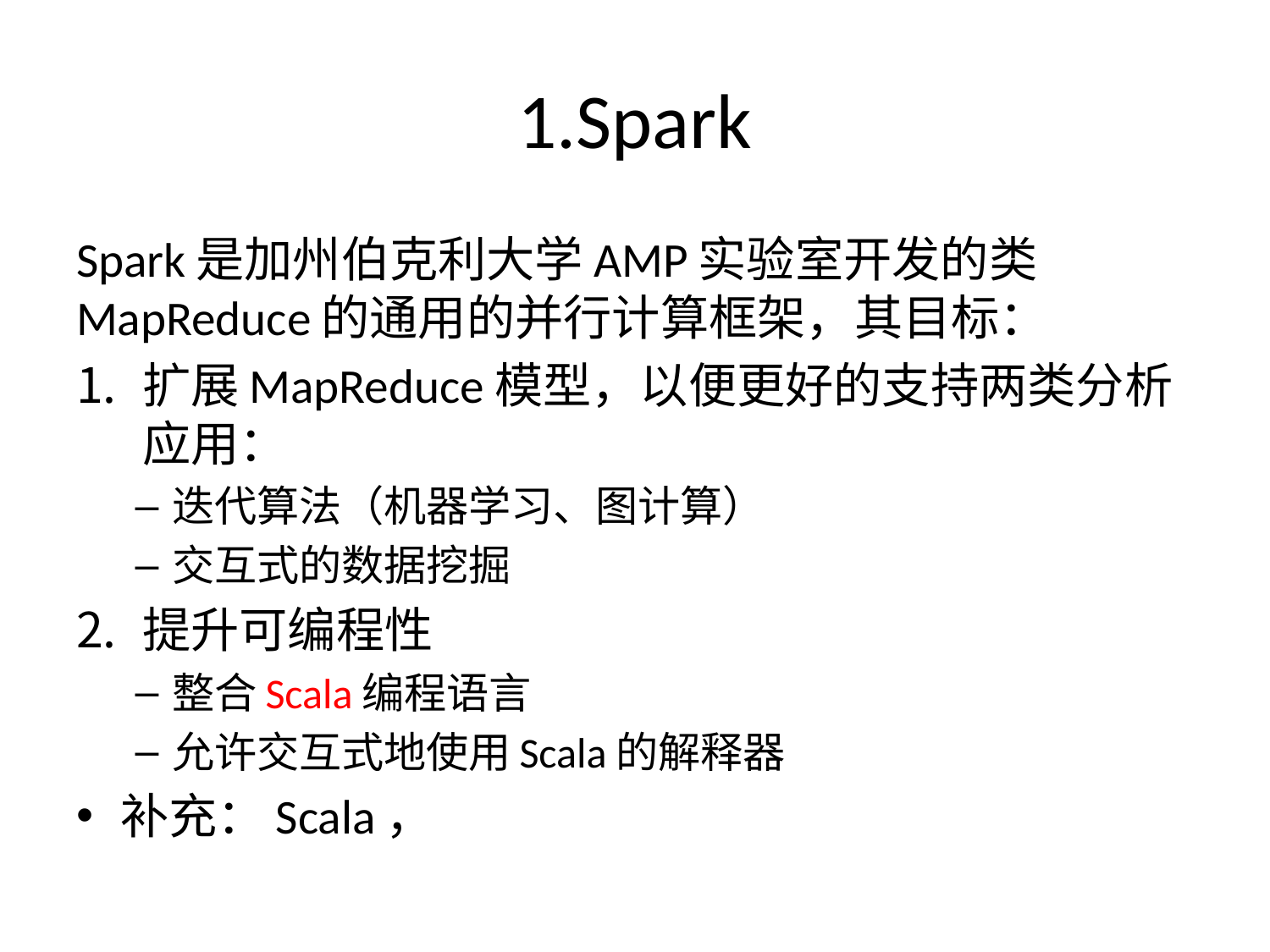

# 1.Spark
Spark是加州伯克利大学AMP实验室开发的类MapReduce的通用的并行计算框架，其目标：
扩展MapReduce模型，以便更好的支持两类分析应用：
迭代算法（机器学习、图计算）
交互式的数据挖掘
提升可编程性
整合Scala编程语言
允许交互式地使用Scala的解释器
补充：Scala，